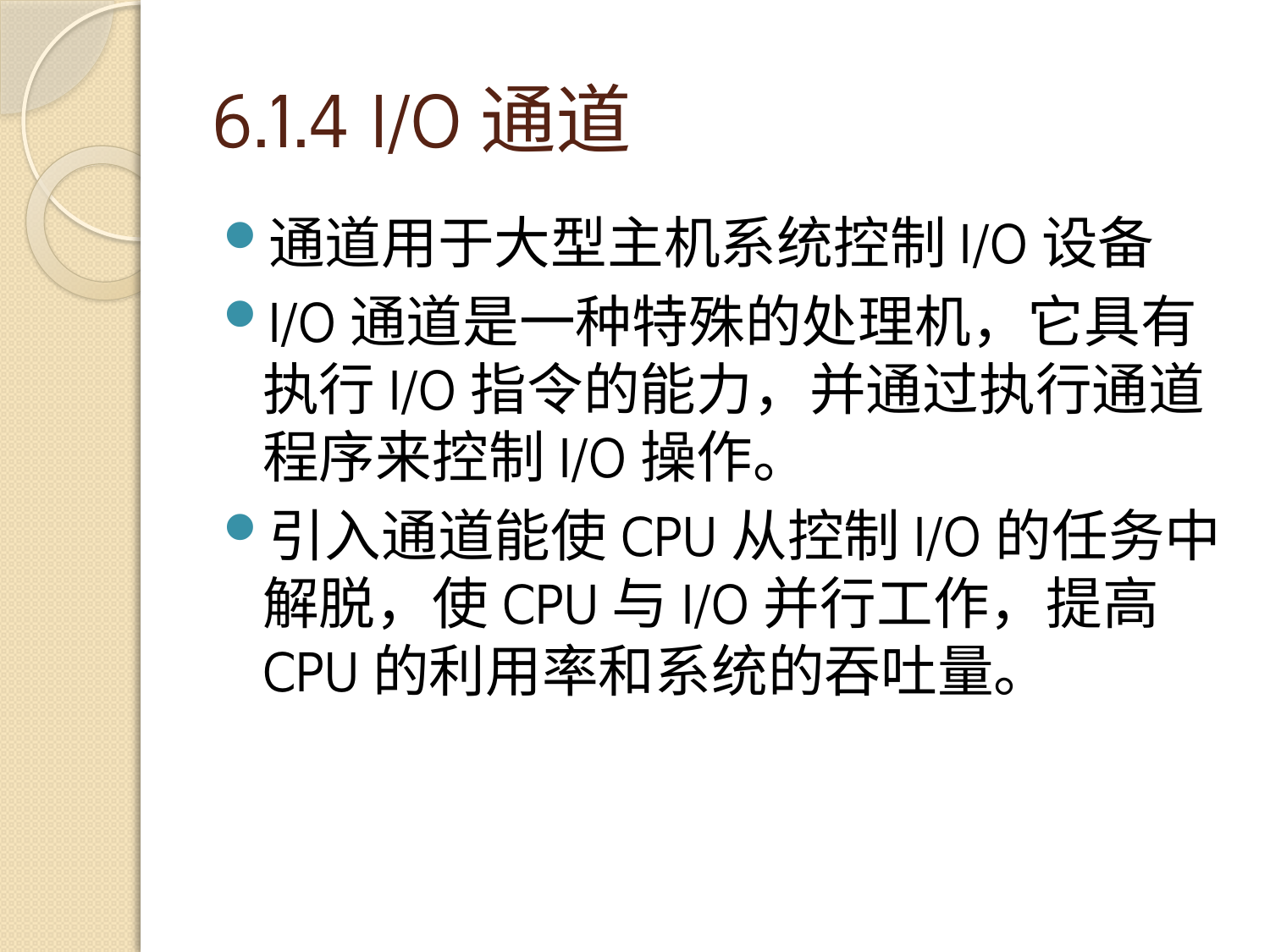

# 6.1.4 I/O通道
通道用于大型主机系统控制I/O设备
I/O通道是一种特殊的处理机，它具有执行I/O指令的能力，并通过执行通道程序来控制I/O操作。
引入通道能使CPU从控制I/O的任务中解脱，使CPU与I/O并行工作，提高CPU的利用率和系统的吞吐量。